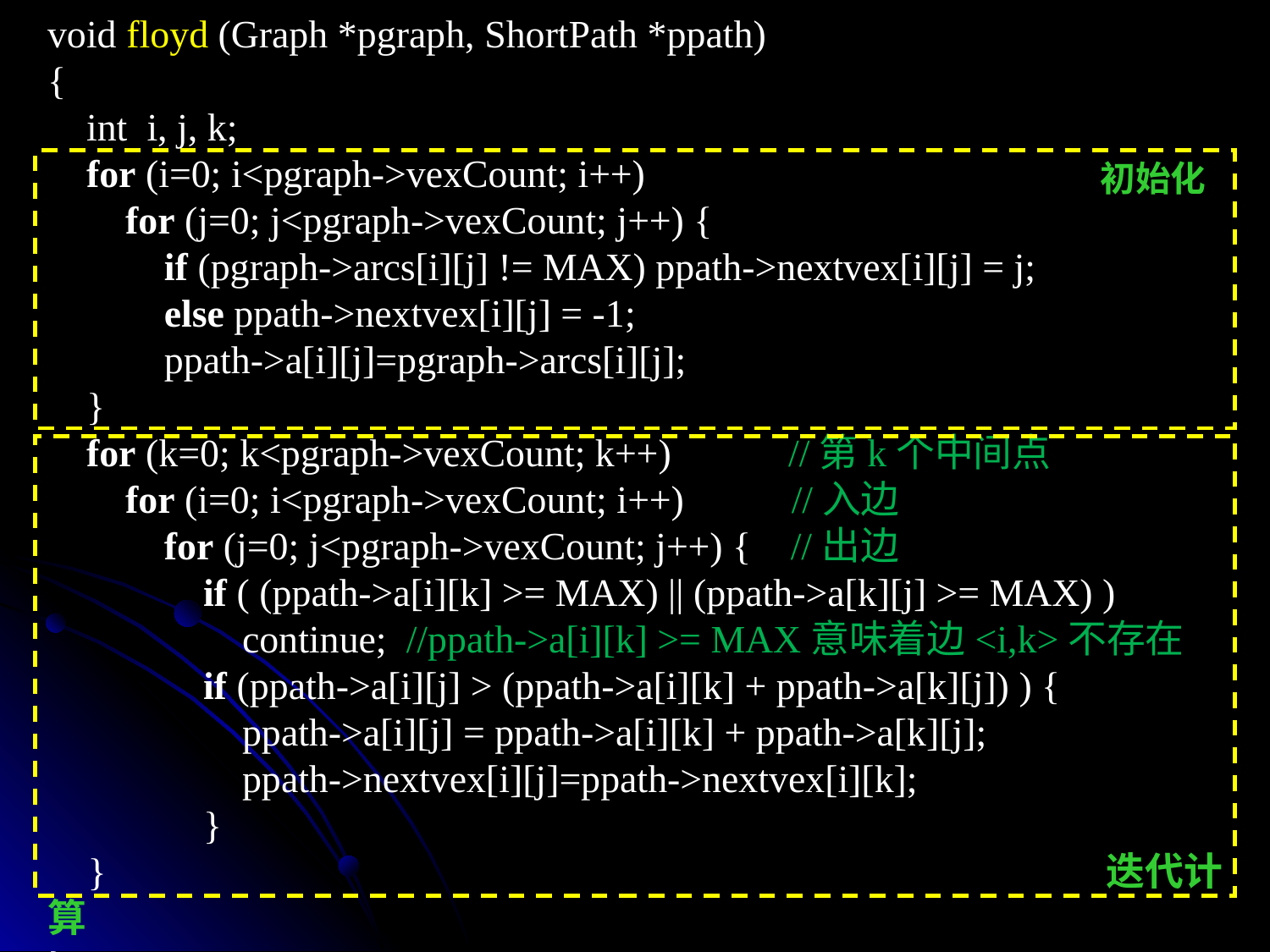

void floyd (Graph *pgraph, ShortPath *ppath)
{
    int  i, j, k;
    for (i=0; i<pgraph->vexCount; i++)
        for (j=0; j<pgraph->vexCount; j++) {
            if (pgraph->arcs[i][j] != MAX) ppath->nextvex[i][j] = j;
            else ppath->nextvex[i][j] = -1;
            ppath->a[i][j]=pgraph->arcs[i][j];
    }
    for (k=0; k<pgraph->vexCount; k++)            //第k个中间点
        for (i=0; i<pgraph->vexCount; i++)           //入边
            for (j=0; j<pgraph->vexCount; j++) {    //出边
                if ( (ppath->a[i][k] >= MAX) || (ppath->a[k][j] >= MAX) )
                    continue;  //ppath->a[i][k] >= MAX意味着边<i,k>不存在
                if (ppath->a[i][j] > (ppath->a[i][k] + ppath->a[k][j]) ) {
                    ppath->a[i][j] = ppath->a[i][k] + ppath->a[k][j];
                    ppath->nextvex[i][j]=ppath->nextvex[i][k];
                }
    }                                                                                                   迭代计算
}
初始化